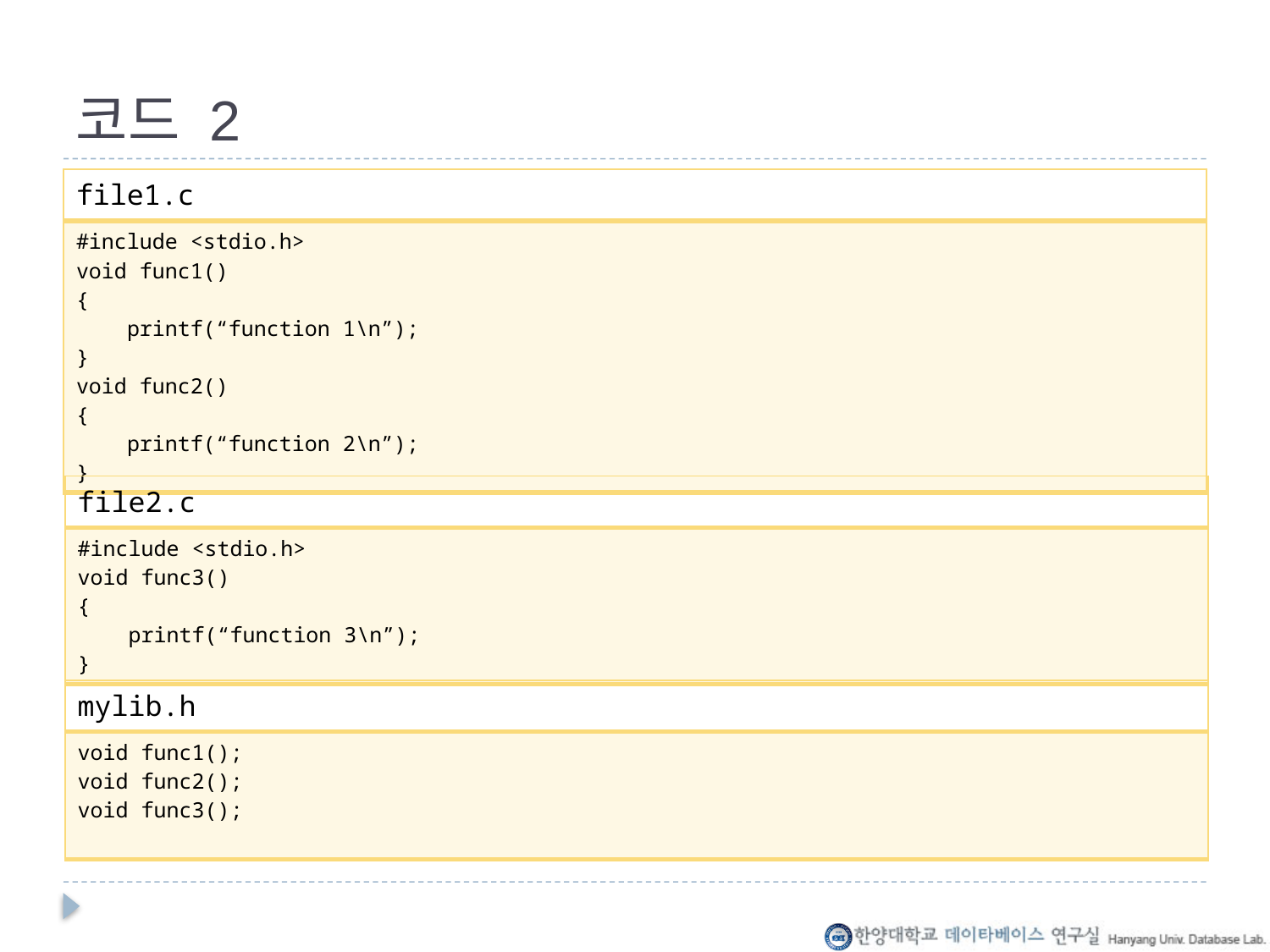

# 코드 2
| file1.c |
| --- |
| #include <stdio.h> void func1() { printf(“function 1\n”); } void func2() { printf(“function 2\n”); } |
| file2.c |
| --- |
| #include <stdio.h> void func3() { printf(“function 3\n”); } |
| mylib.h |
| --- |
| void func1(); void func2(); void func3(); |